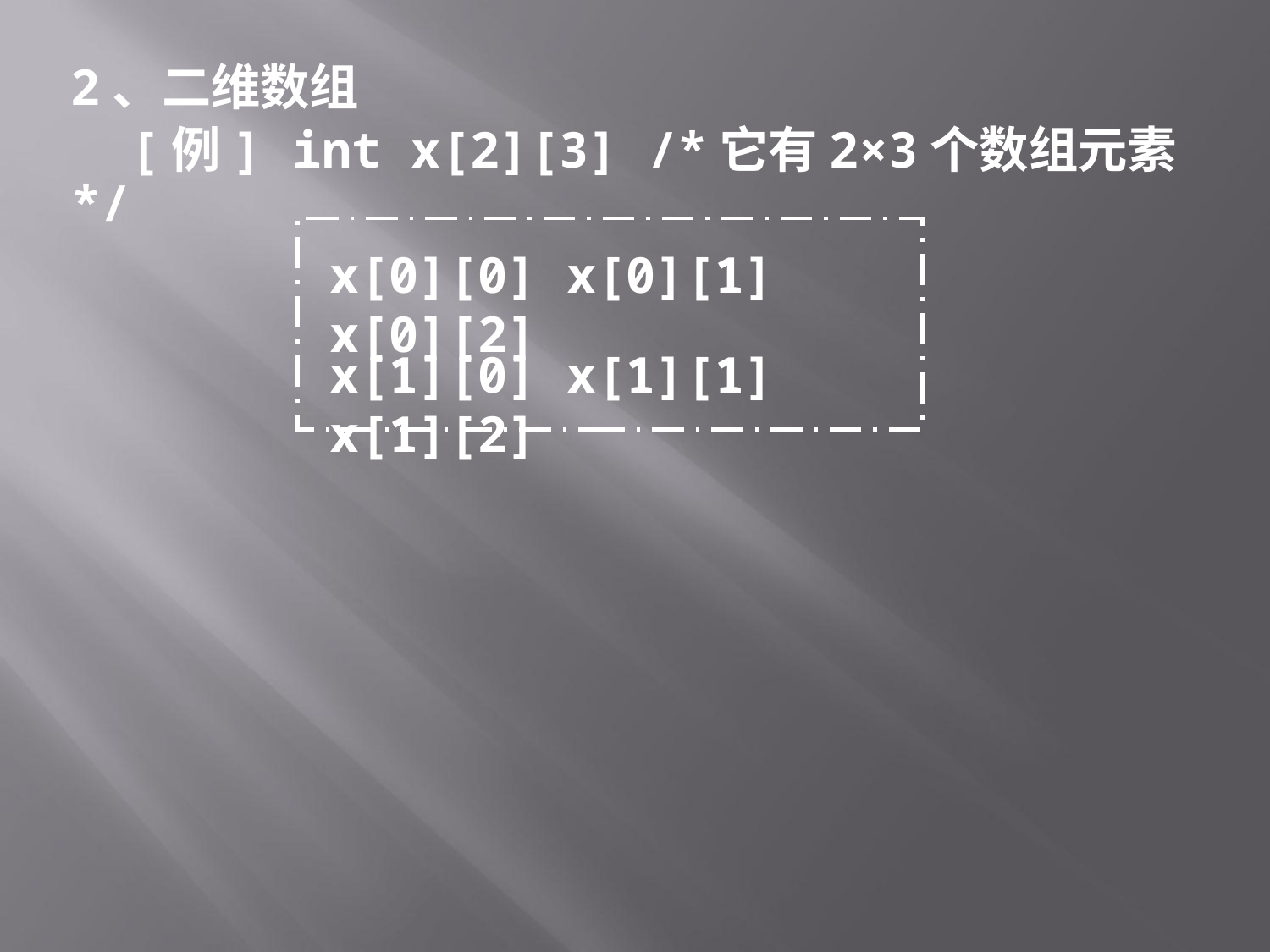

2、二维数组
  [例] int x[2][3] /*它有2×3个数组元素*/

x[0][0] x[0][1] x[0][2]
x[1][0] x[1][1] x[1][2]